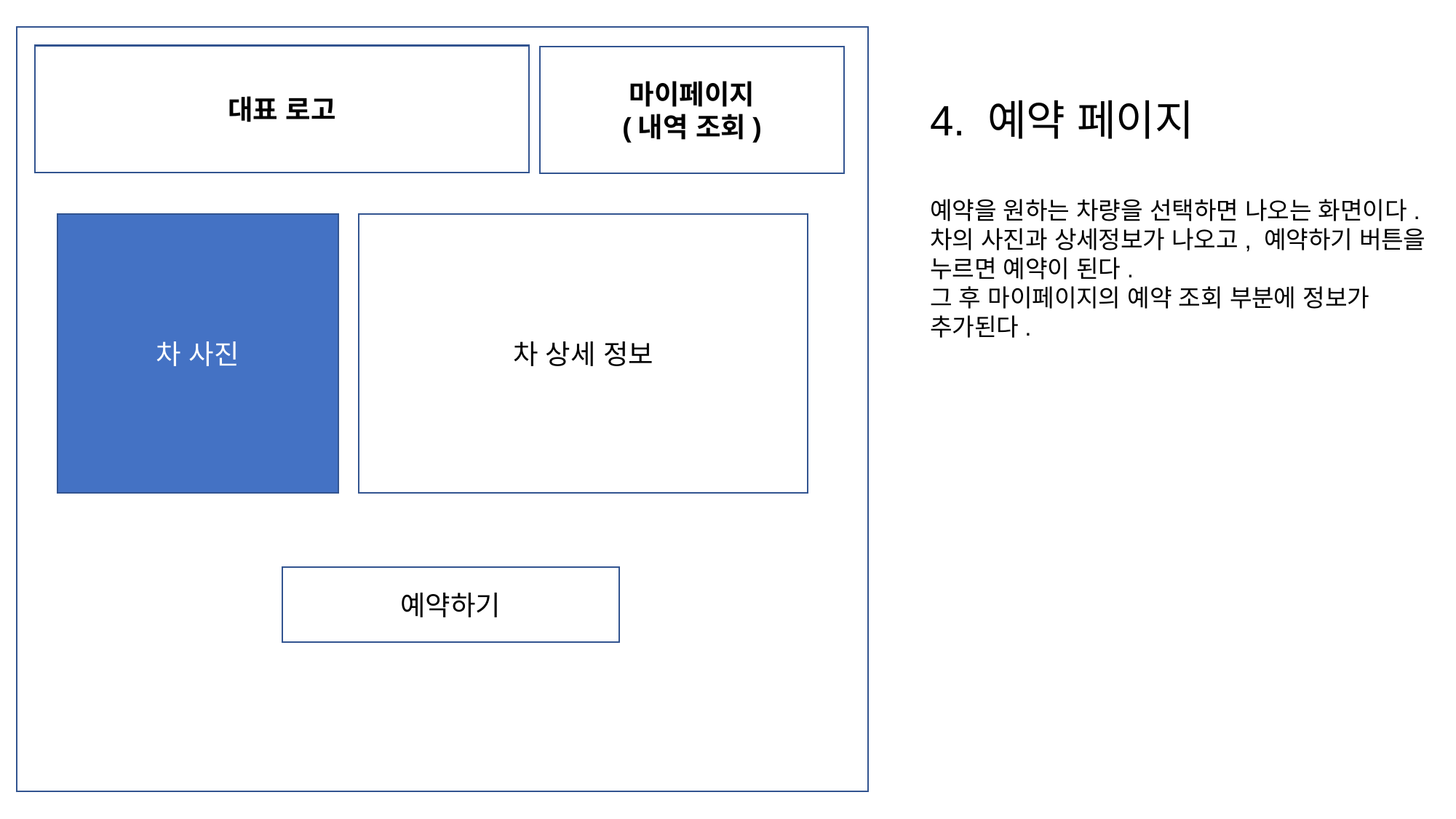

대표 로고
마이페이지
(내역 조회)
4. 예약 페이지

예약을 원하는 차량을 선택하면 나오는 화면이다.
차의 사진과 상세정보가 나오고, 예약하기 버튼을 누르면 예약이 된다.
그 후 마이페이지의 예약 조회 부분에 정보가 추가된다.
차 사진
차 상세 정보
예약하기